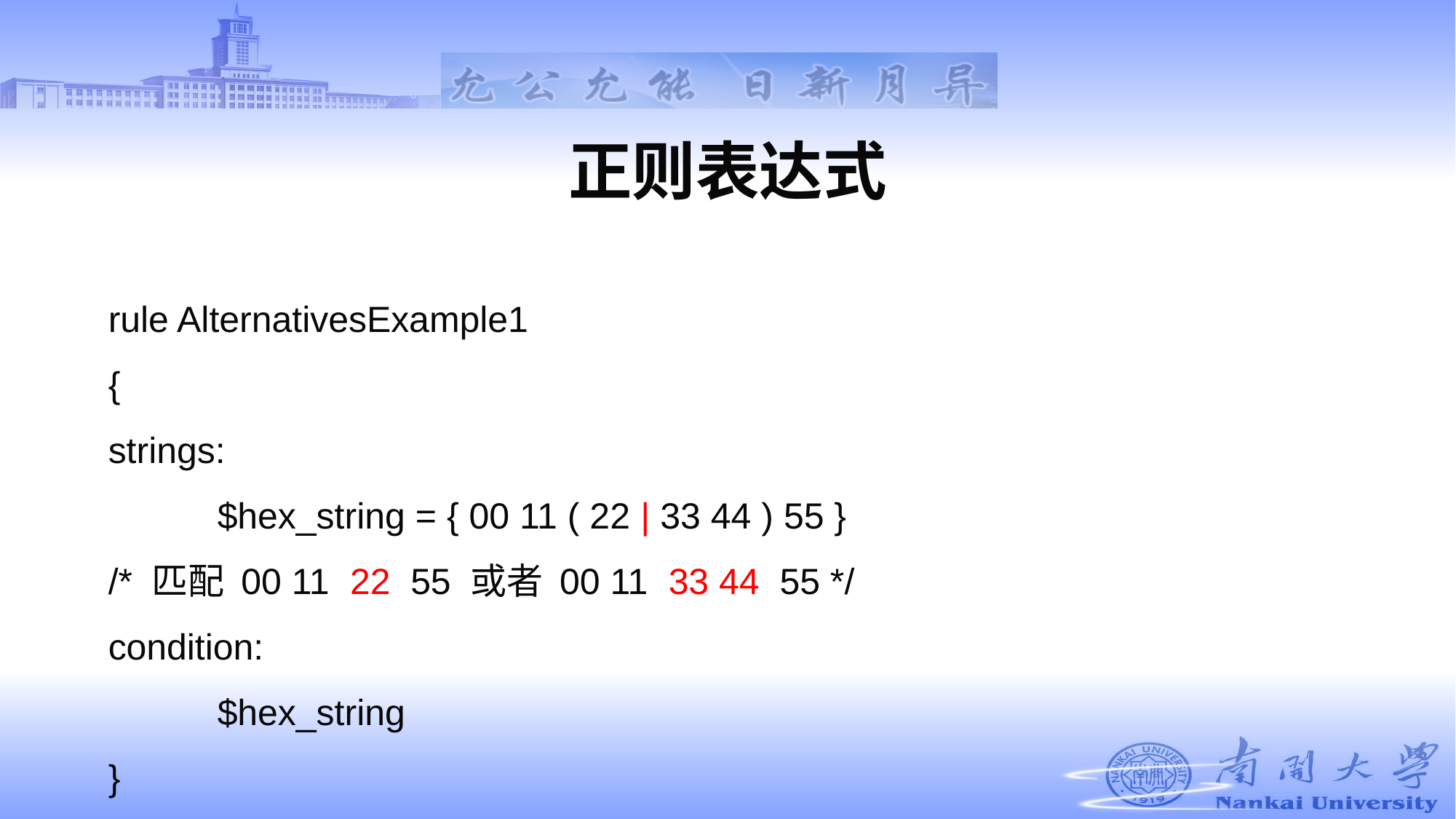

# 正则表达式
rule AlternativesExample1
{
strings:
	$hex_string = { 00 11 ( 22 | 33 44 ) 55 }
/* 匹配 00 11  22  55 或者 00 11  33 44  55 */
condition:
	$hex_string
}